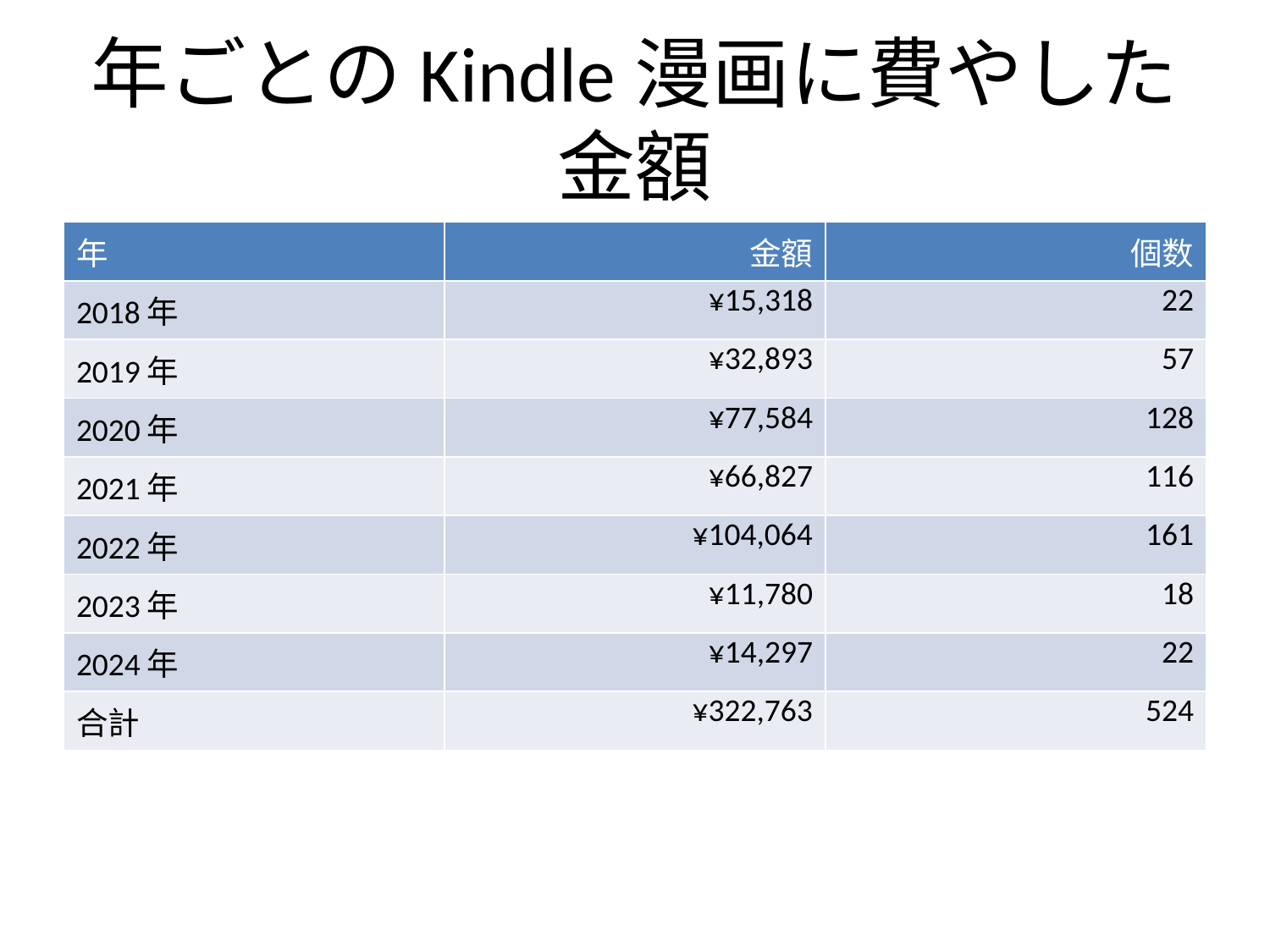

# 年ごとのKindle漫画に費やした金額
| 年 | 金額 | 個数 |
| --- | --- | --- |
| 2018年 | ¥15,318 | 22 |
| 2019年 | ¥32,893 | 57 |
| 2020年 | ¥77,584 | 128 |
| 2021年 | ¥66,827 | 116 |
| 2022年 | ¥104,064 | 161 |
| 2023年 | ¥11,780 | 18 |
| 2024年 | ¥14,297 | 22 |
| 合計 | ¥322,763 | 524 |